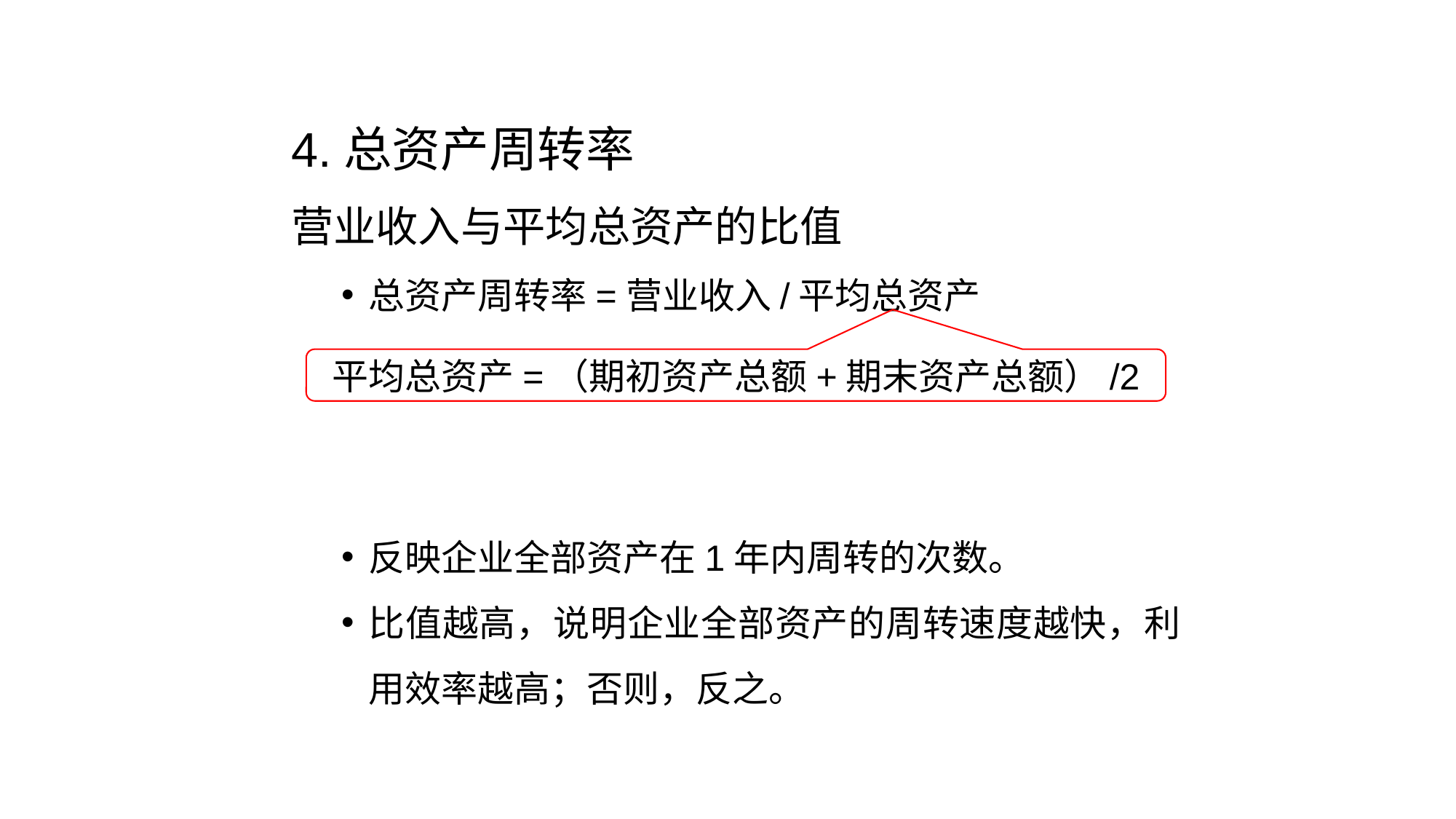

# 4.总资产周转率
营业收入与平均总资产的比值
总资产周转率=营业收入/平均总资产

反映企业全部资产在1年内周转的次数。
比值越高，说明企业全部资产的周转速度越快，利用效率越高；否则，反之。

平均总资产=（期初资产总额+期末资产总额）/2